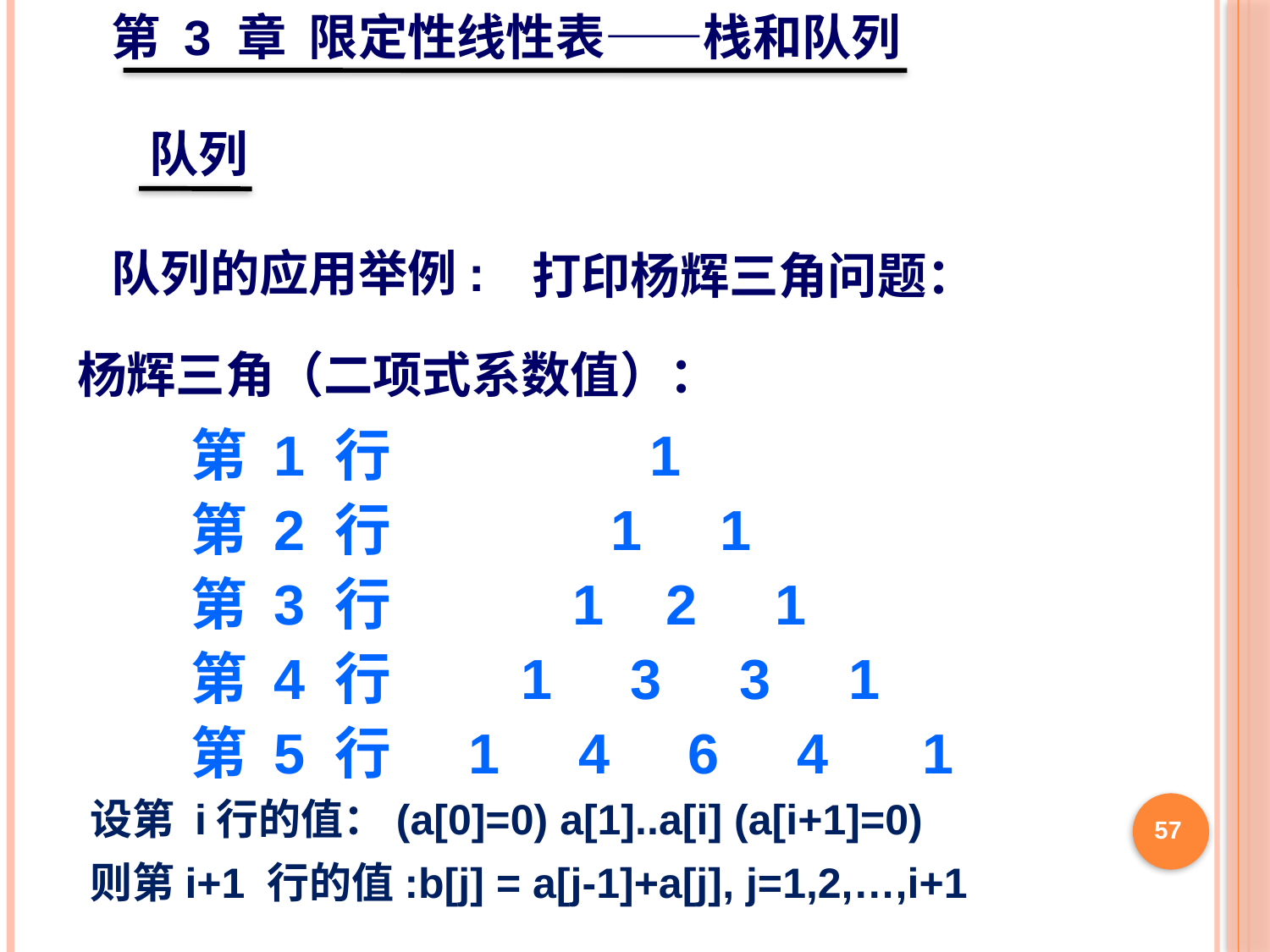

第 3 章  限定性线性表——栈和队列
队列
# 队列的应用举例:
打印杨辉三角问题：
杨辉三角（二项式系数值）：
第 1 行                   1
第 2 行                1     1
第 3 行             1    2     1
第 4 行         1     3     3     1
第 5 行     1     4     6     4      1
设第 i行的值：(a[0]=0) a[1]..a[i] (a[i+1]=0)
则第i+1 行的值:b[j] = a[j-1]+a[j], j=1,2,…,i+1
57